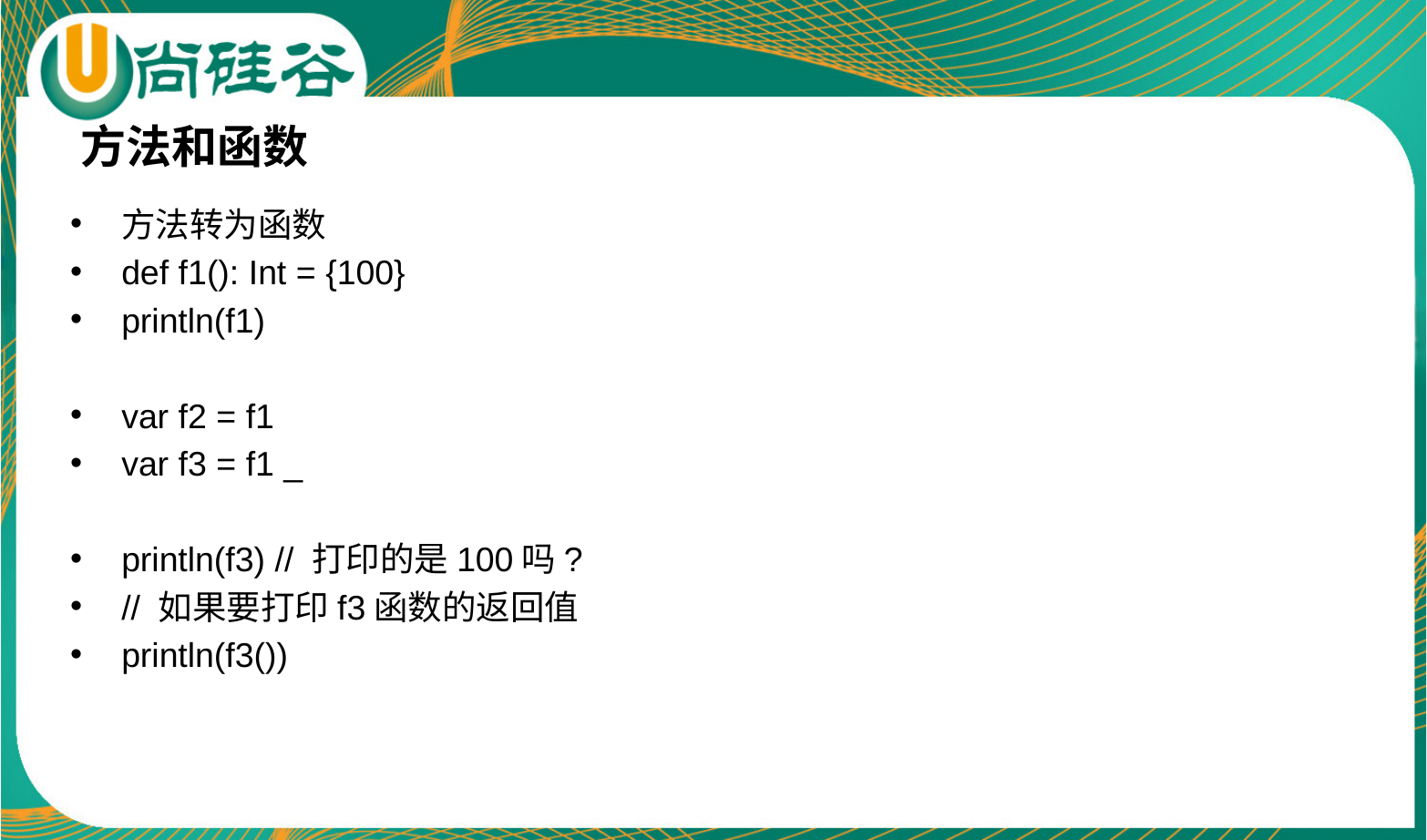

# 方法和函数
方法转为函数
def f1(): Int = {100}
println(f1)

var f2 = f1
var f3 = f1 _

println(f3) // 打印的是100吗?
// 如果要打印f3函数的返回值
println(f3())